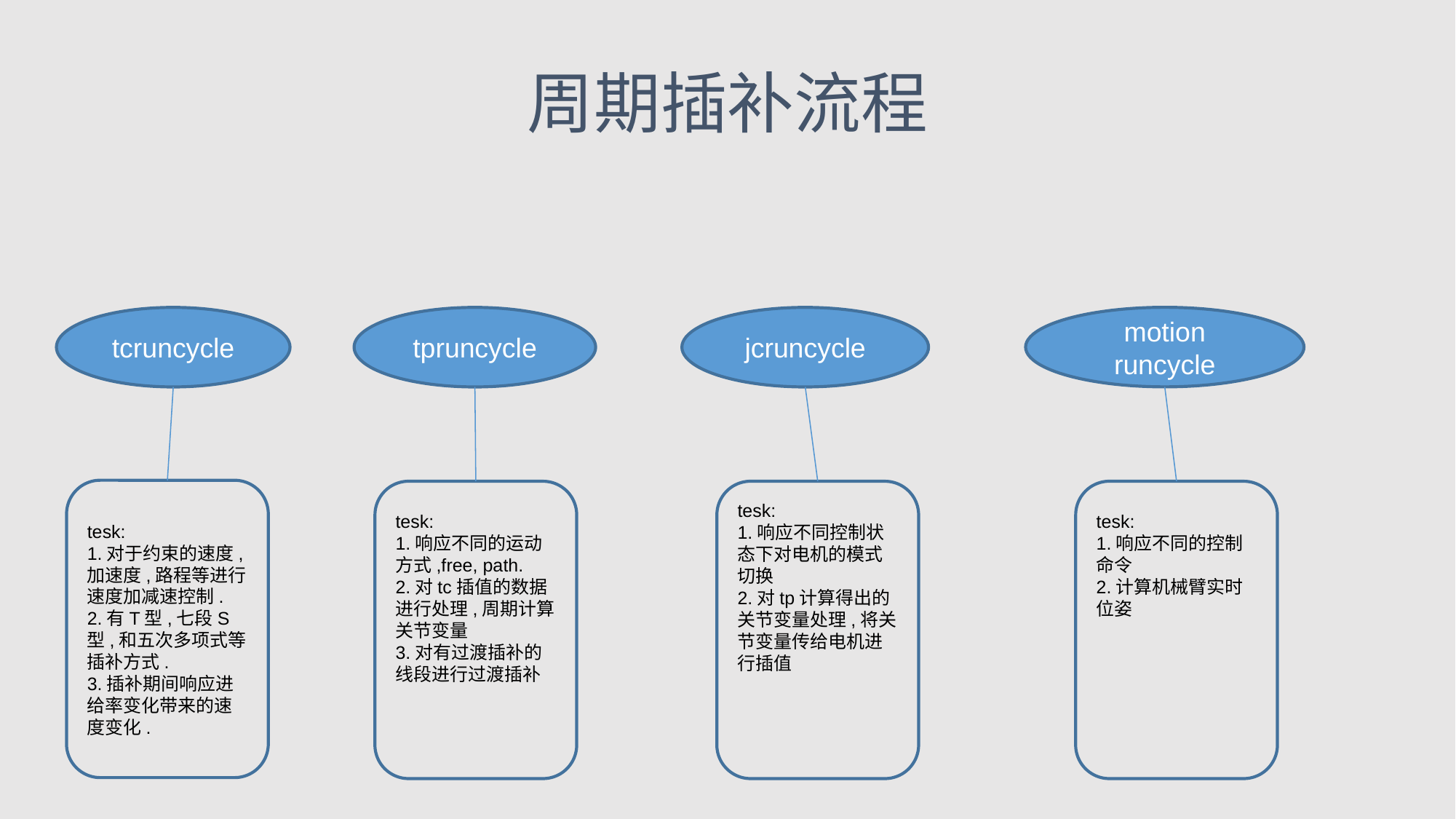

# 周期插补流程
motion runcycle
tcruncycle
tpruncycle
jcruncycle
tesk:
1.对于约束的速度,加速度,路程等进行速度加减速控制.
2.有T型,七段S型,和五次多项式等插补方式.
3.插补期间响应进给率变化带来的速度变化.
tesk:
1.响应不同的运动方式,free, path.
2.对tc插值的数据进行处理,周期计算关节变量
3.对有过渡插补的线段进行过渡插补

tesk:
1.响应不同控制状态下对电机的模式切换
2.对tp计算得出的关节变量处理,将关节变量传给电机进行插值

tesk:
1.响应不同的控制命令
2.计算机械臂实时位姿